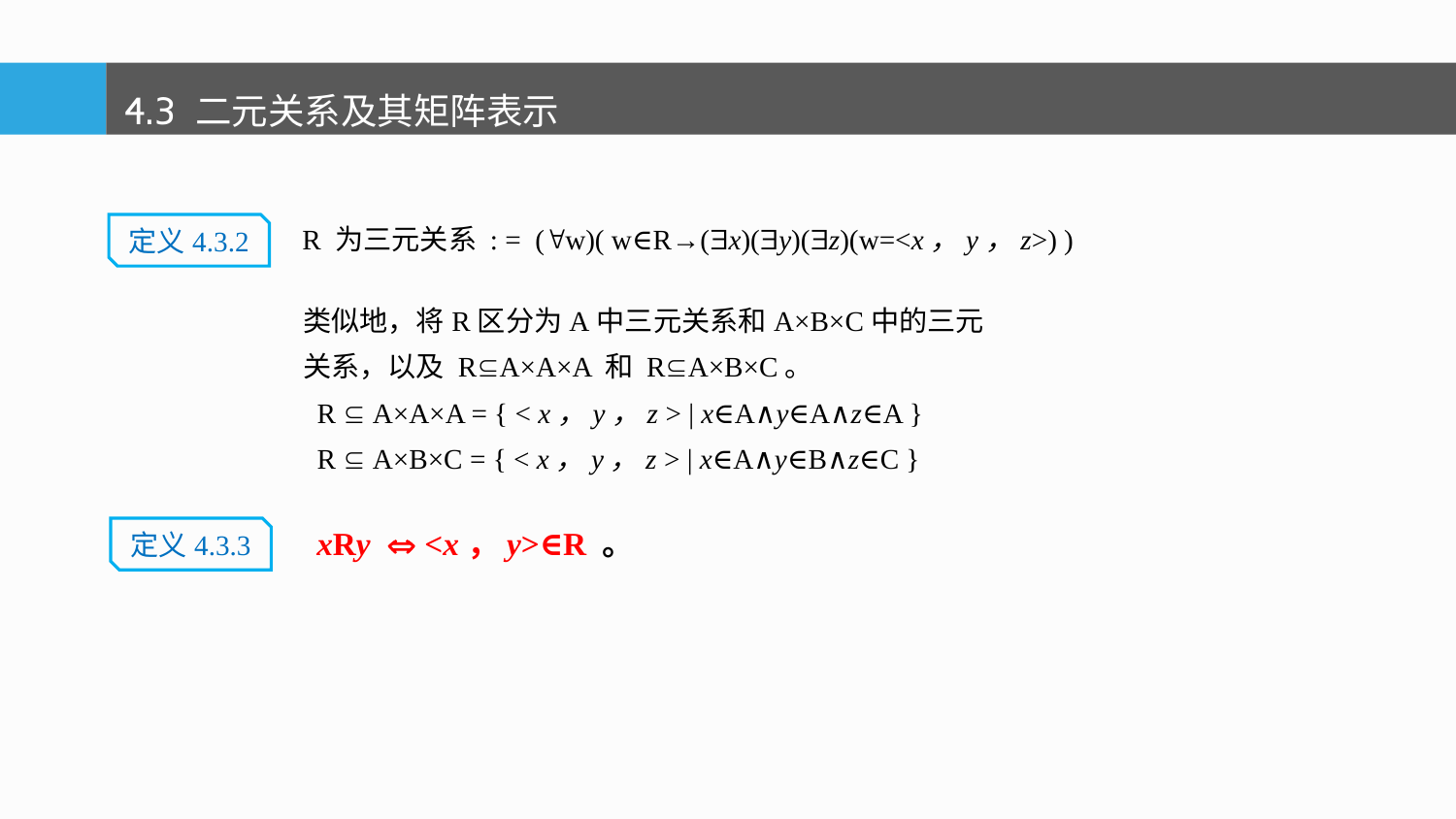

4.3 二元关系及其矩阵表示

定义4.3.2
R 为三元关系 : =  (∀w)( w∈R→(∃x)(∃y)(∃z)(w=<x，y，z>) )
类似地，将R区分为A中三元关系和A×B×C中的三元
关系，以及 R⊆A×A×A 和 R⊆A×B×C。
  R ⊆ A×A×A = { < x，y，z > | x∈A∧y∈A∧z∈A }
  R ⊆ A×B×C = { < x，y，z > | x∈A∧y∈B∧z∈C }
xRy  ⇔ <x，y>∈R 。
定义4.3.3